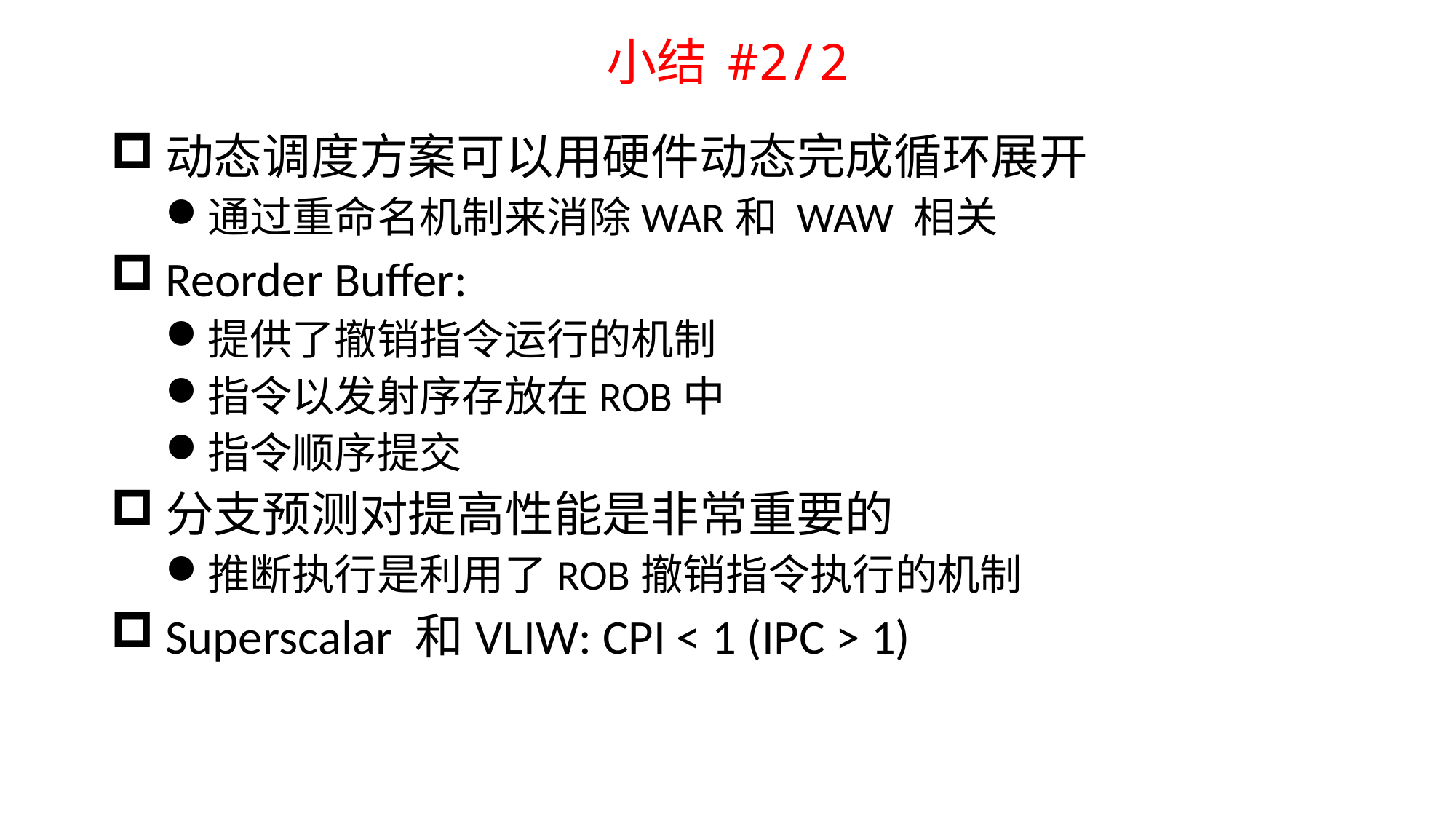

# 小结 #2/2
动态调度方案可以用硬件动态完成循环展开
通过重命名机制来消除WAR和 WAW 相关
Reorder Buffer:
提供了撤销指令运行的机制
指令以发射序存放在ROB中
指令顺序提交
分支预测对提高性能是非常重要的
推断执行是利用了ROB撤销指令执行的机制
Superscalar 和VLIW: CPI < 1 (IPC > 1)